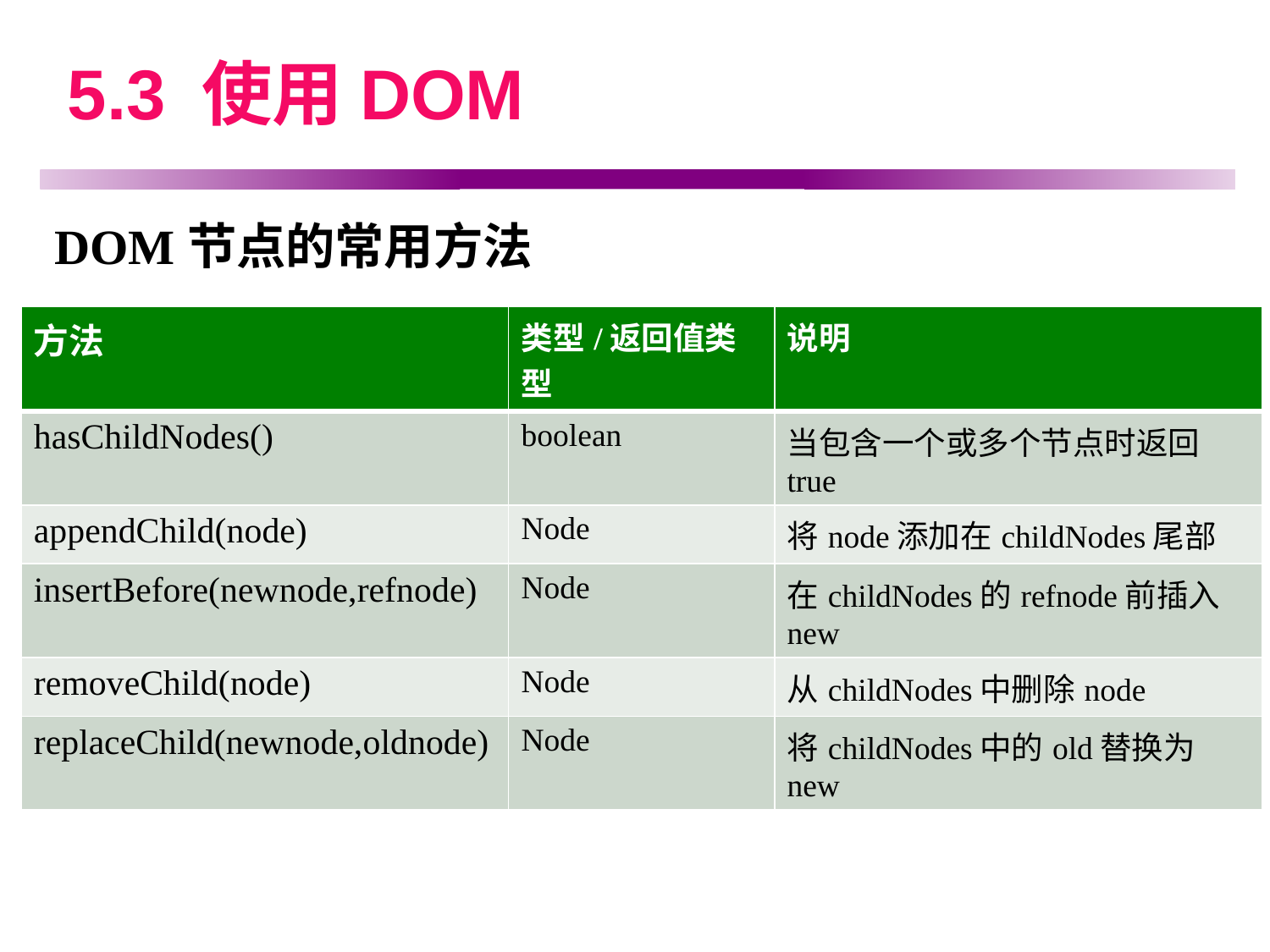

# 5.3 使用DOM
DOM节点的常用方法
| 方法 | 类型/返回值类型 | 说明 |
| --- | --- | --- |
| hasChildNodes() | boolean | 当包含一个或多个节点时返回true |
| appendChild(node) | Node | 将node添加在childNodes尾部 |
| insertBefore(newnode,refnode) | Node | 在childNodes的refnode前插入new |
| removeChild(node) | Node | 从childNodes中删除node |
| replaceChild(newnode,oldnode) | Node | 将childNodes中的old替换为new |